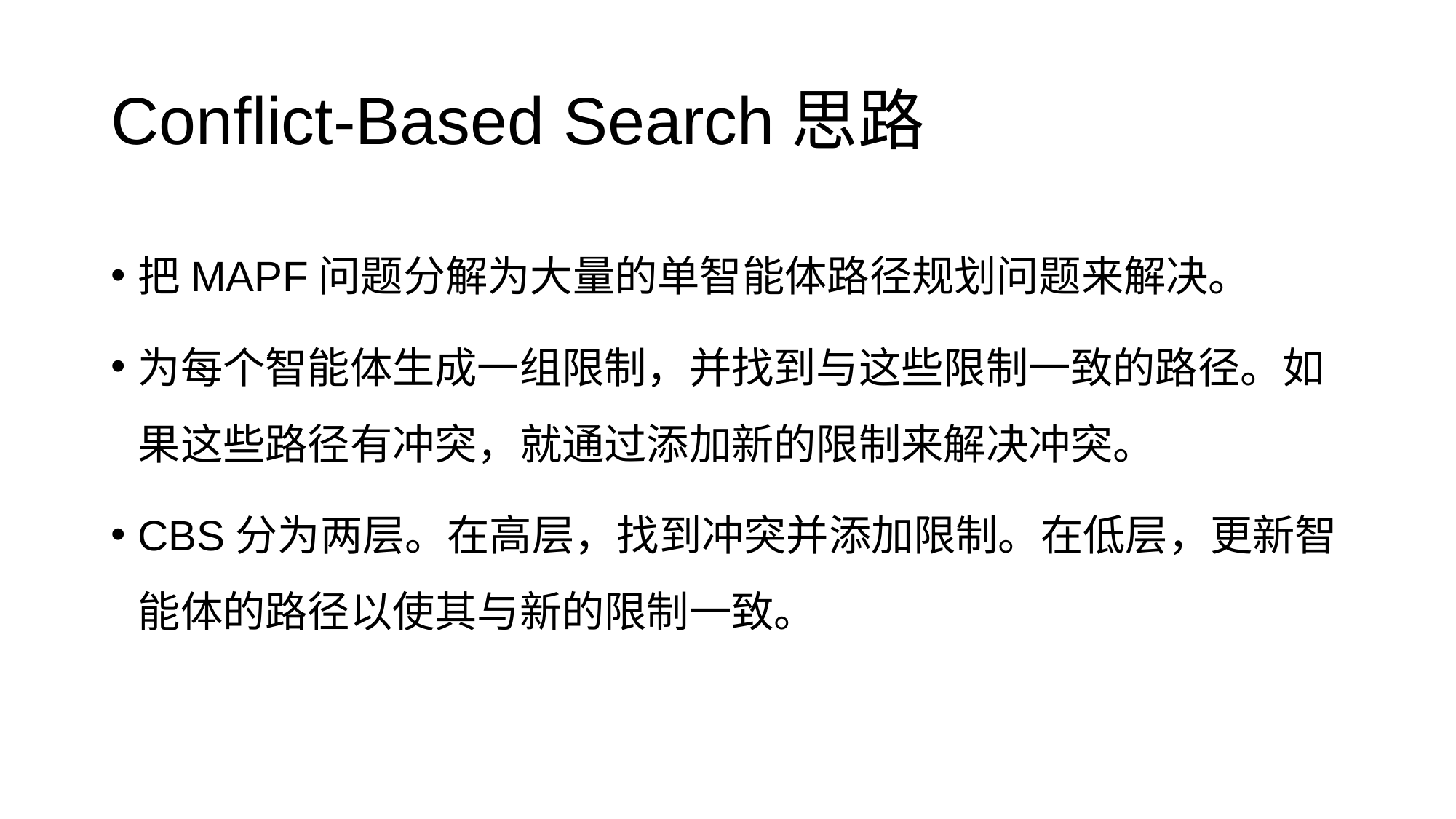

# Conflict-Based Search思路
把MAPF问题分解为大量的单智能体路径规划问题来解决。
为每个智能体生成一组限制，并找到与这些限制一致的路径。如果这些路径有冲突，就通过添加新的限制来解决冲突。
CBS分为两层。在高层，找到冲突并添加限制。在低层，更新智能体的路径以使其与新的限制一致。